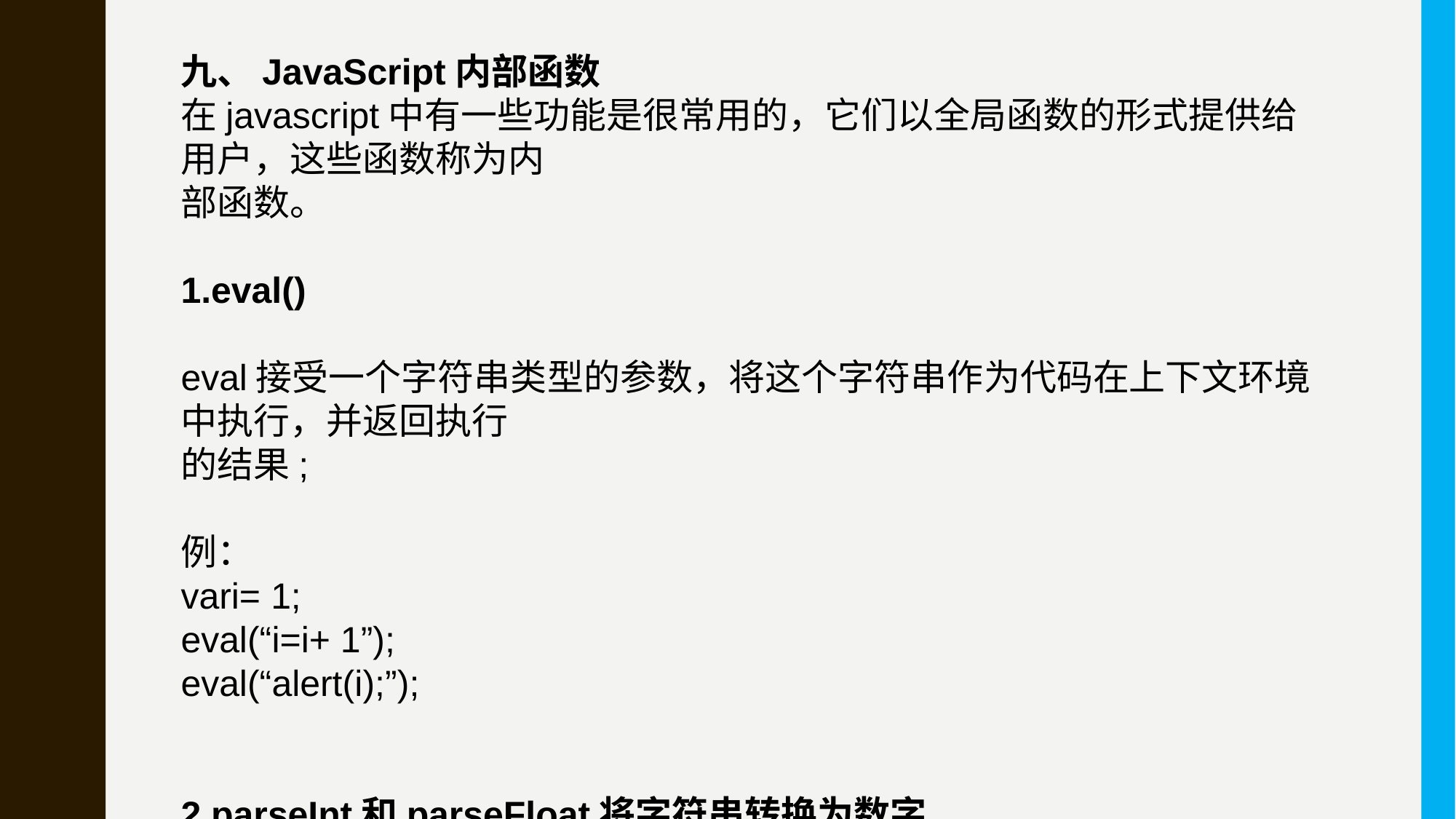

九、JavaScript内部函数
在javascript中有一些功能是很常用的，它们以全局函数的形式提供给用户，这些函数称为内
部函数。

1.eval()

eval接受一个字符串类型的参数，将这个字符串作为代码在上下文环境中执行，并返回执行
的结果;

例：
vari= 1;
eval(“i=i+ 1”);
eval(“alert(i);”);

2.parseInt和parseFloat将字符串转换为数字